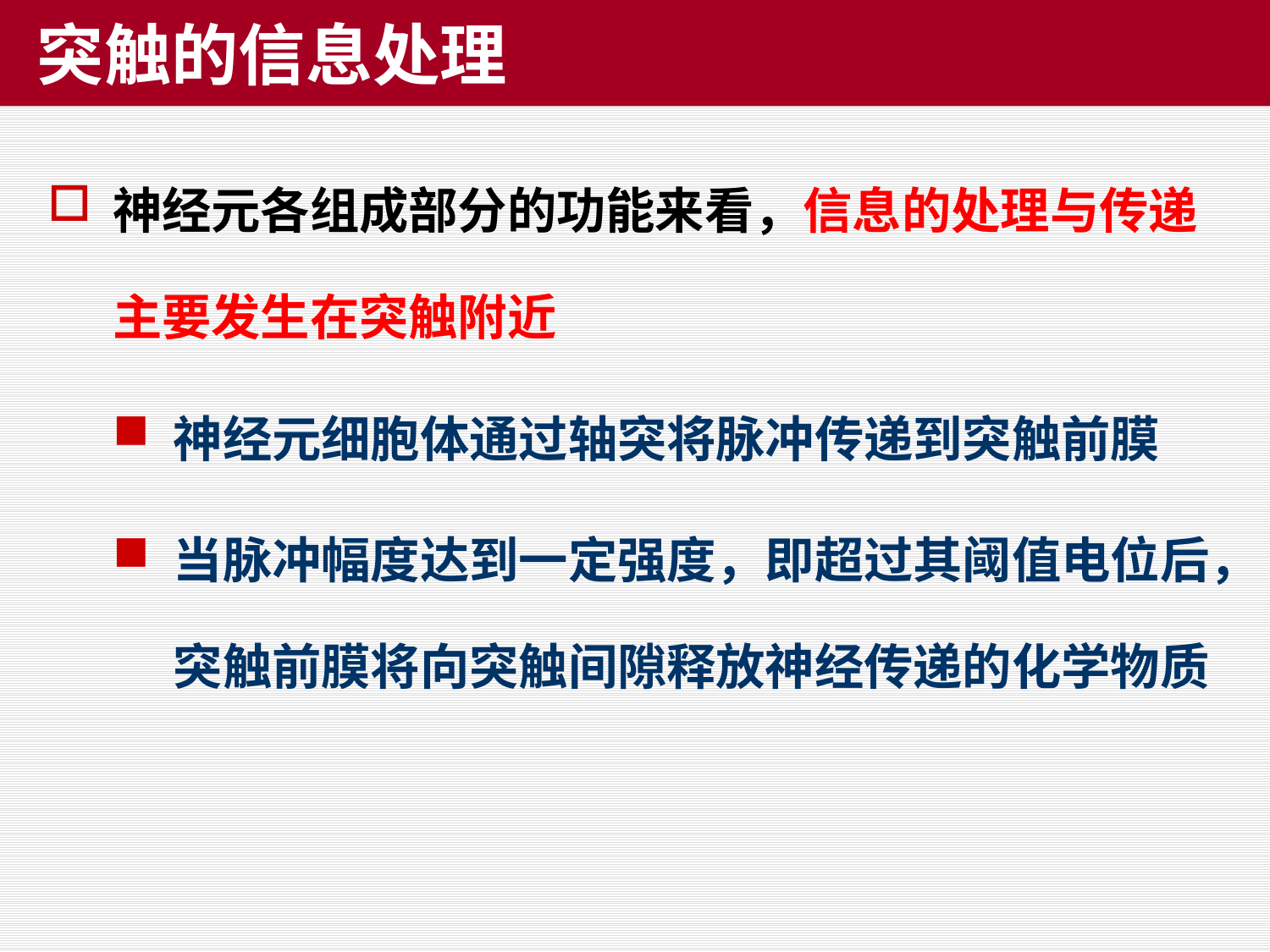

# 突触的信息处理
神经元各组成部分的功能来看，信息的处理与传递主要发生在突触附近
神经元细胞体通过轴突将脉冲传递到突触前膜
当脉冲幅度达到一定强度，即超过其阈值电位后，突触前膜将向突触间隙释放神经传递的化学物质